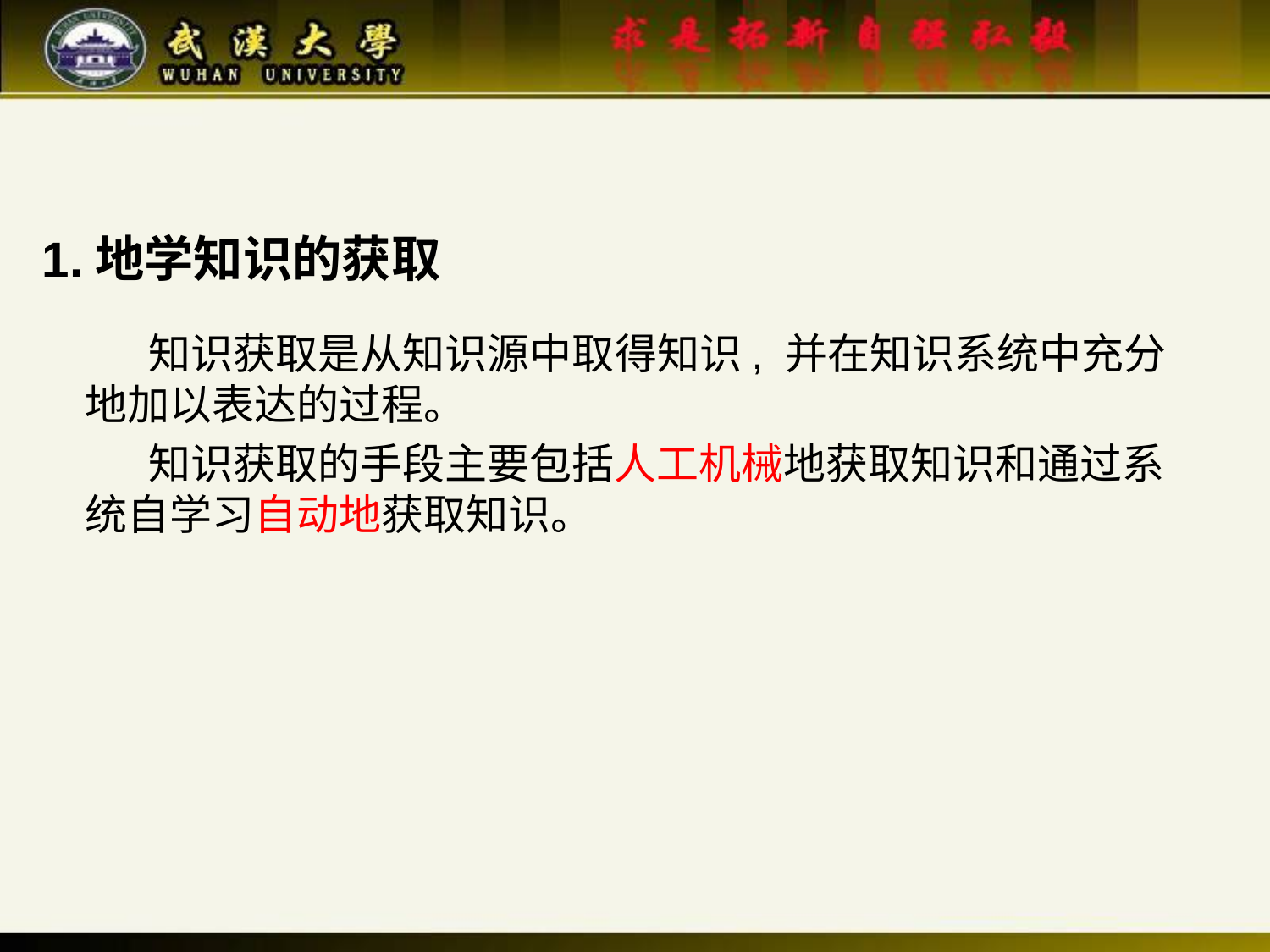

#
1.地学知识的获取
知识获取是从知识源中取得知识, 并在知识系统中充分地加以表达的过程。
知识获取的手段主要包括人工机械地获取知识和通过系统自学习自动地获取知识。